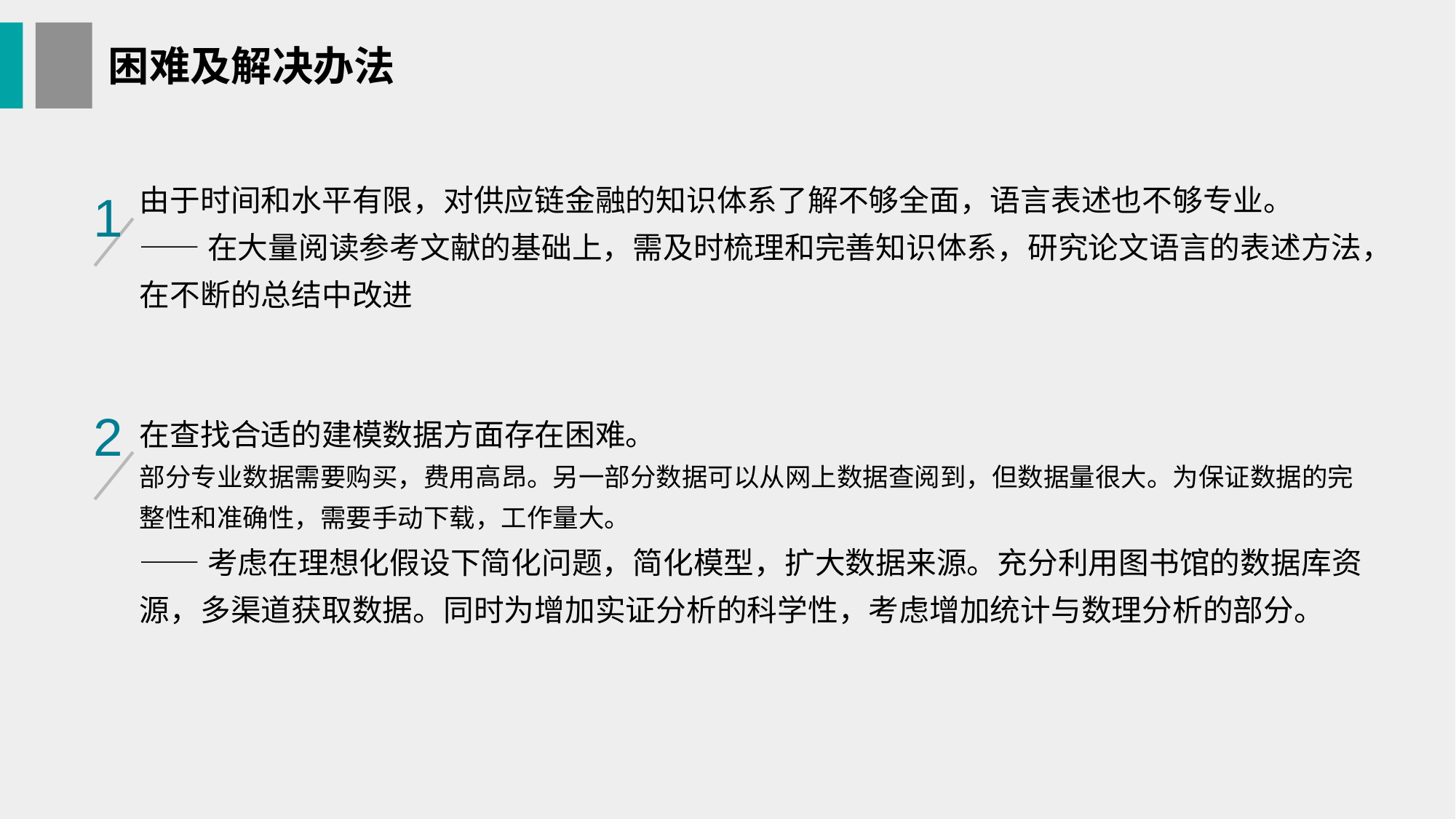

困难及解决办法
由于时间和水平有限，对供应链金融的知识体系了解不够全面，语言表述也不够专业。
——在大量阅读参考文献的基础上，需及时梳理和完善知识体系，研究论文语言的表述方法，在不断的总结中改进
1
2
在查找合适的建模数据方面存在困难。
部分专业数据需要购买，费用高昂。另一部分数据可以从网上数据查阅到，但数据量很大。为保证数据的完整性和准确性，需要手动下载，工作量大。
——考虑在理想化假设下简化问题，简化模型，扩大数据来源。充分利用图书馆的数据库资源，多渠道获取数据。同时为增加实证分析的科学性，考虑增加统计与数理分析的部分。